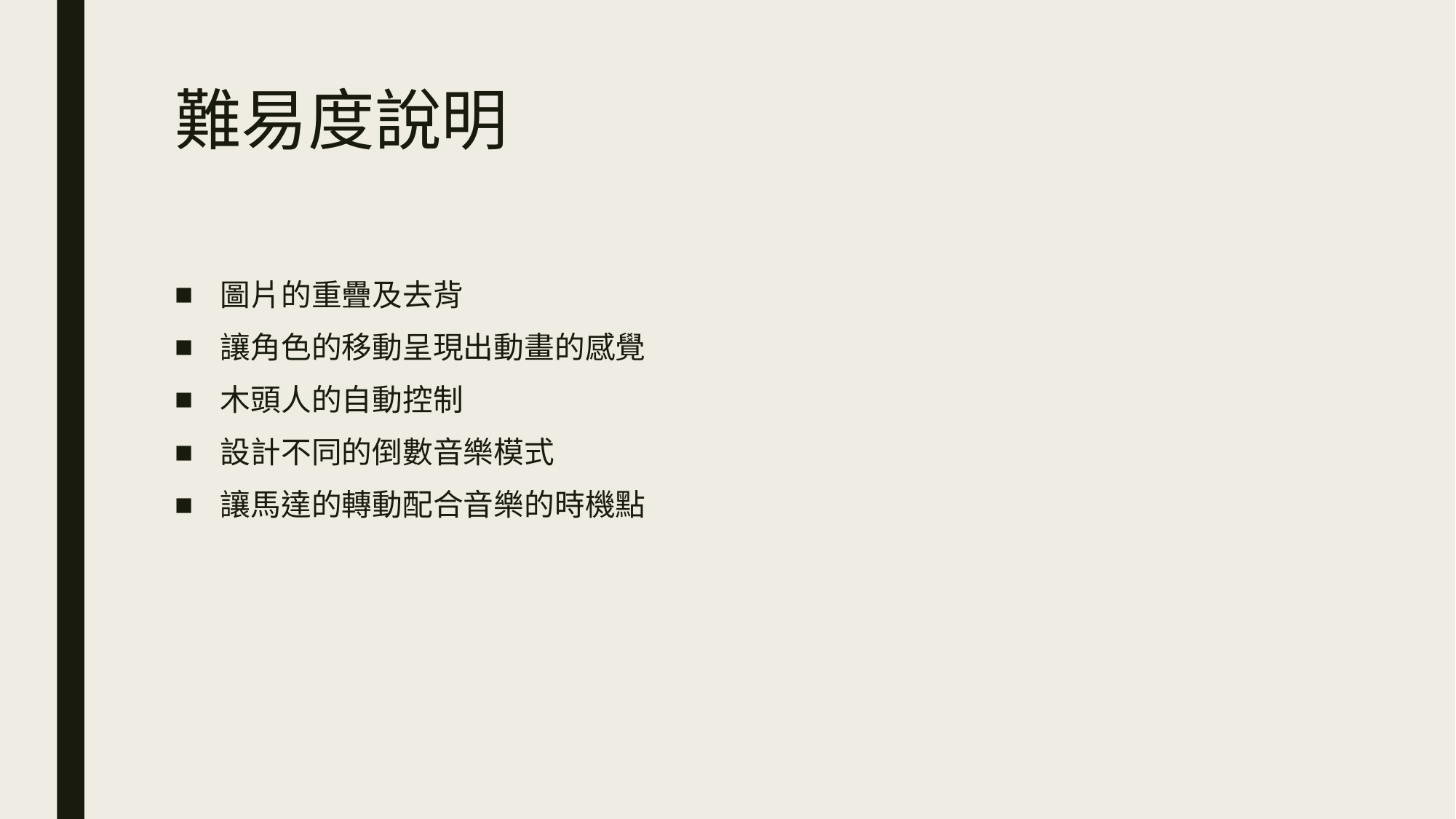

# 難易度說明
圖片的重疊及去背
讓角色的移動呈現出動畫的感覺
木頭人的自動控制
設計不同的倒數音樂模式
讓馬達的轉動配合音樂的時機點